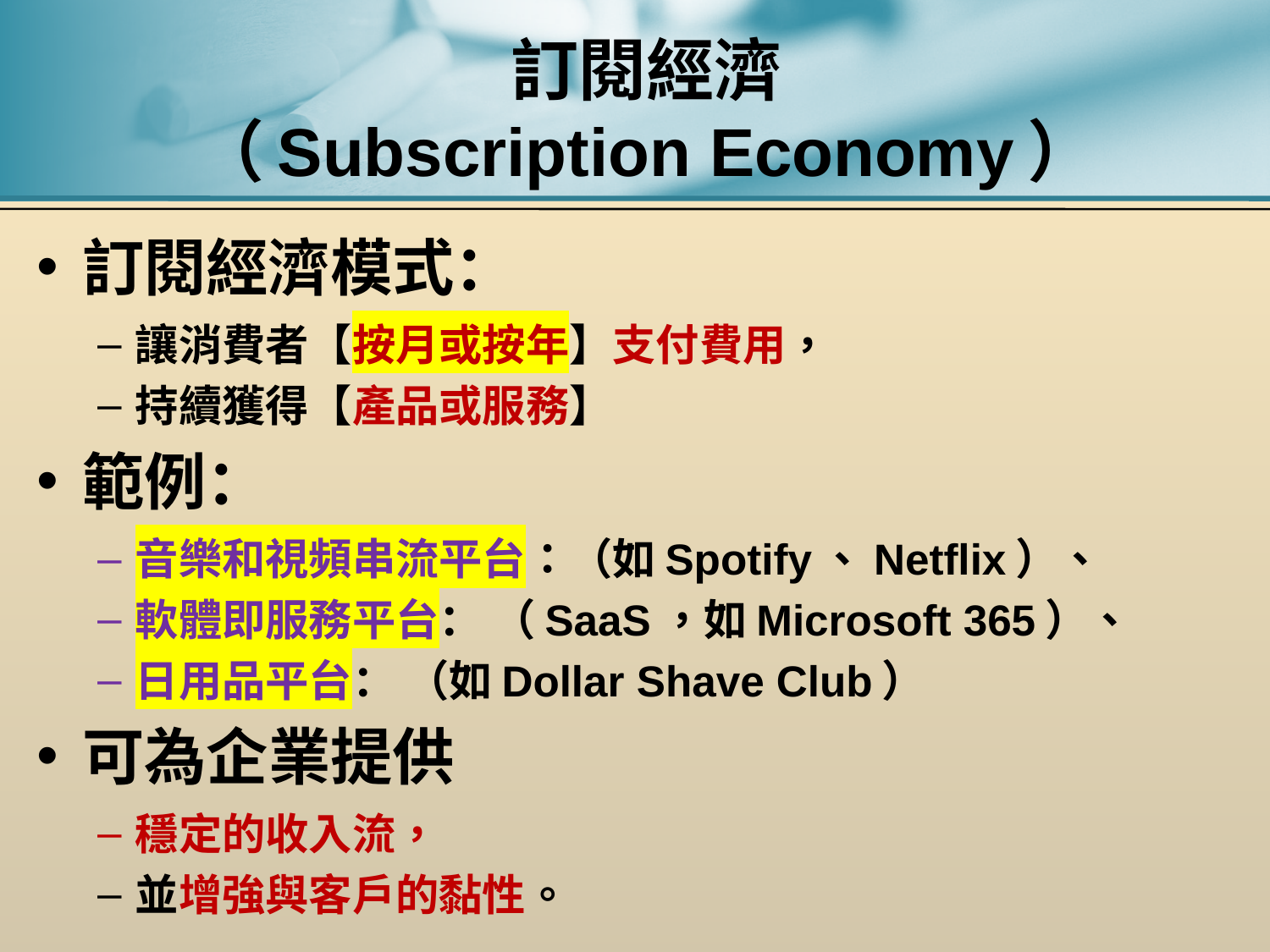

# 訂閱經濟 （Subscription Economy）
訂閱經濟模式：
讓消費者【按月或按年】支付費用，
持續獲得【產品或服務】
範例：
音樂和視頻串流平台：（如Spotify、Netflix）、
軟體即服務平台： （SaaS，如Microsoft 365）、
日用品平台： （如Dollar Shave Club）
可為企業提供
穩定的收入流，
並增強與客戶的黏性。